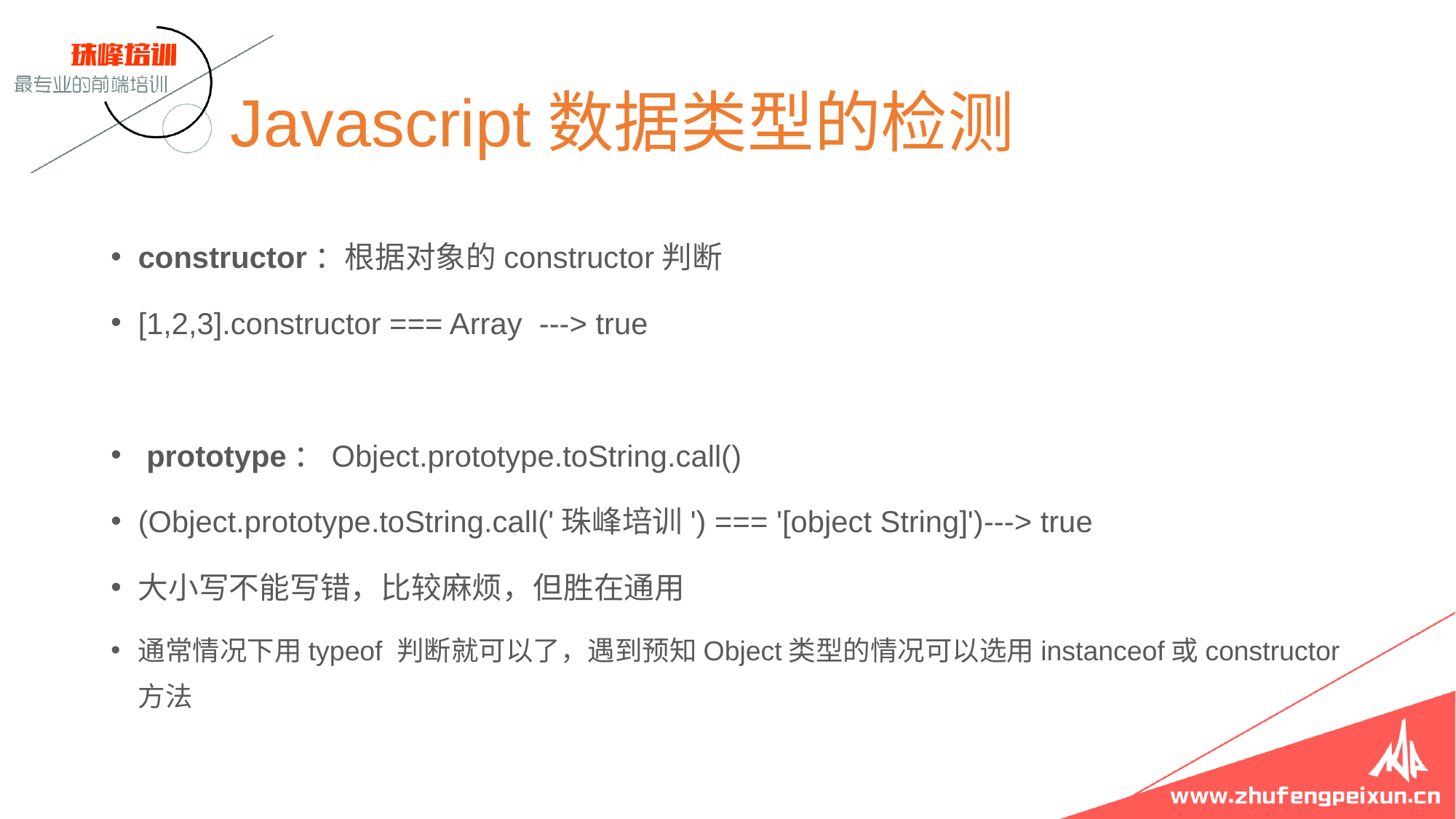

# Javascript数据类型的检测
constructor：根据对象的constructor判断
[1,2,3].constructor === Array  ---> true

 prototype：Object.prototype.toString.call()
(Object.prototype.toString.call('珠峰培训') === '[object String]')---> true
大小写不能写错，比较麻烦，但胜在通用
通常情况下用typeof 判断就可以了，遇到预知Object类型的情况可以选用instanceof或constructor方法